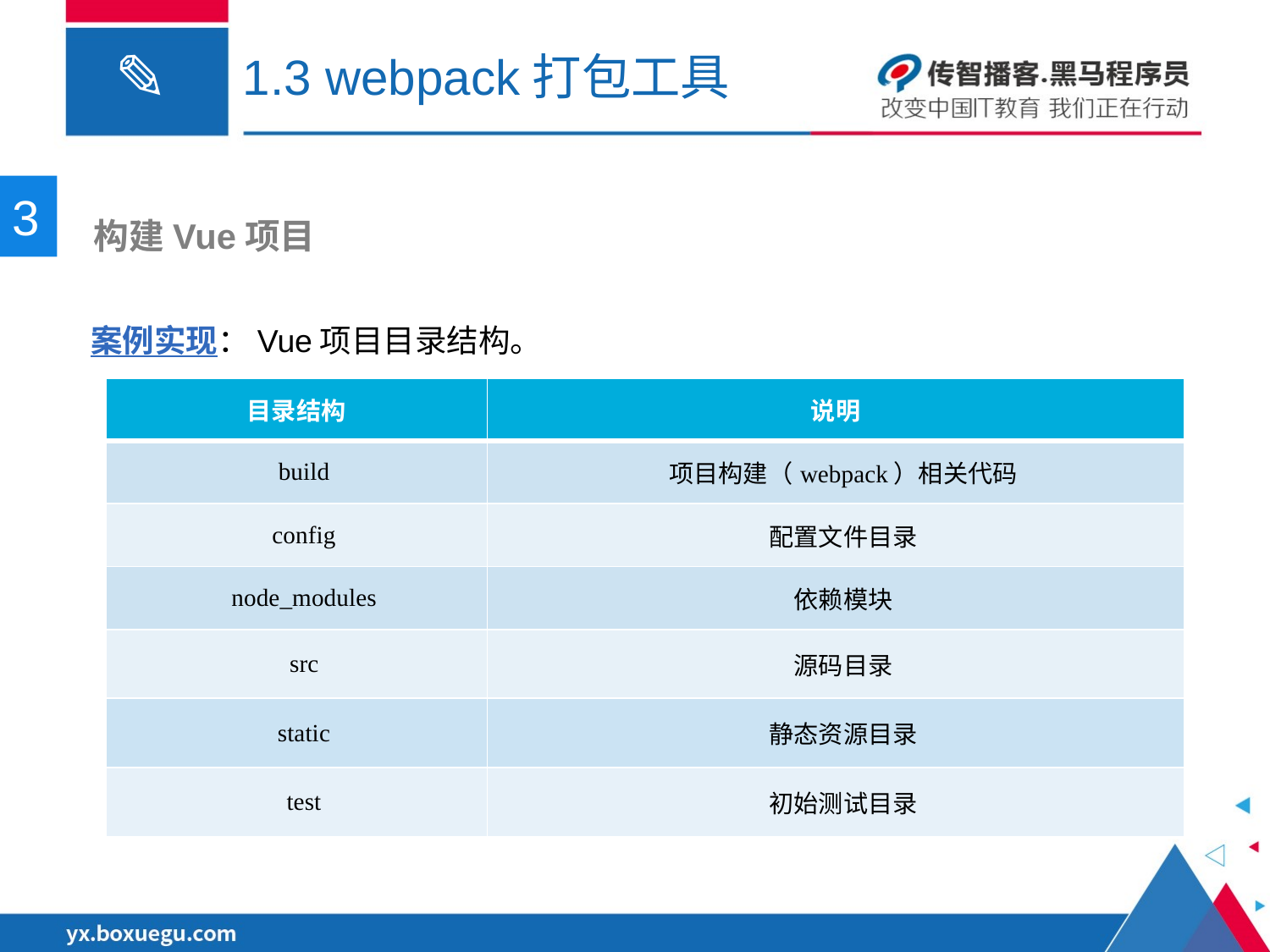

# 1.3 webpack打包工具

3
  构建Vue项目
案例实现：Vue项目目录结构。
| 目录结构 | 说明 |
| --- | --- |
| build | 项目构建（webpack）相关代码 |
| config | 配置文件目录 |
| node\_modules | 依赖模块 |
| src | 源码目录 |
| static | 静态资源目录 |
| test | 初始测试目录 |